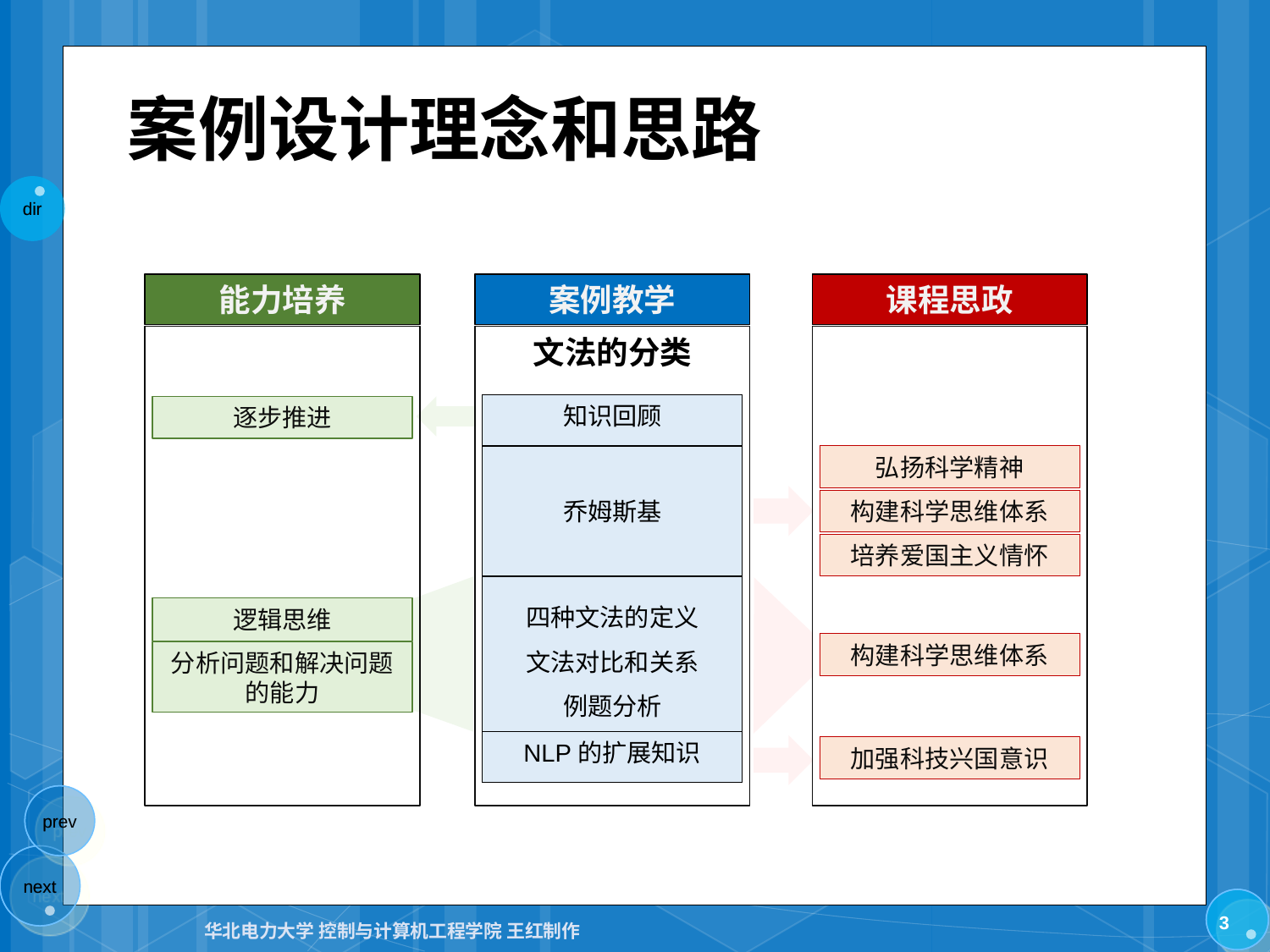

# 案例设计理念和思路
能力培养
案例教学
课程思政

文法的分类

知识回顾
逐步推进

弘扬科学精神
乔姆斯基

构建科学思维体系
培养爱国主义情怀

四种文法的定义
文法对比和关系
例题分析

逻辑思维
构建科学思维体系
分析问题和解决问题的能力
NLP的扩展知识

加强科技兴国意识
3
华北电力大学 控制与计算机工程学院 王红制作